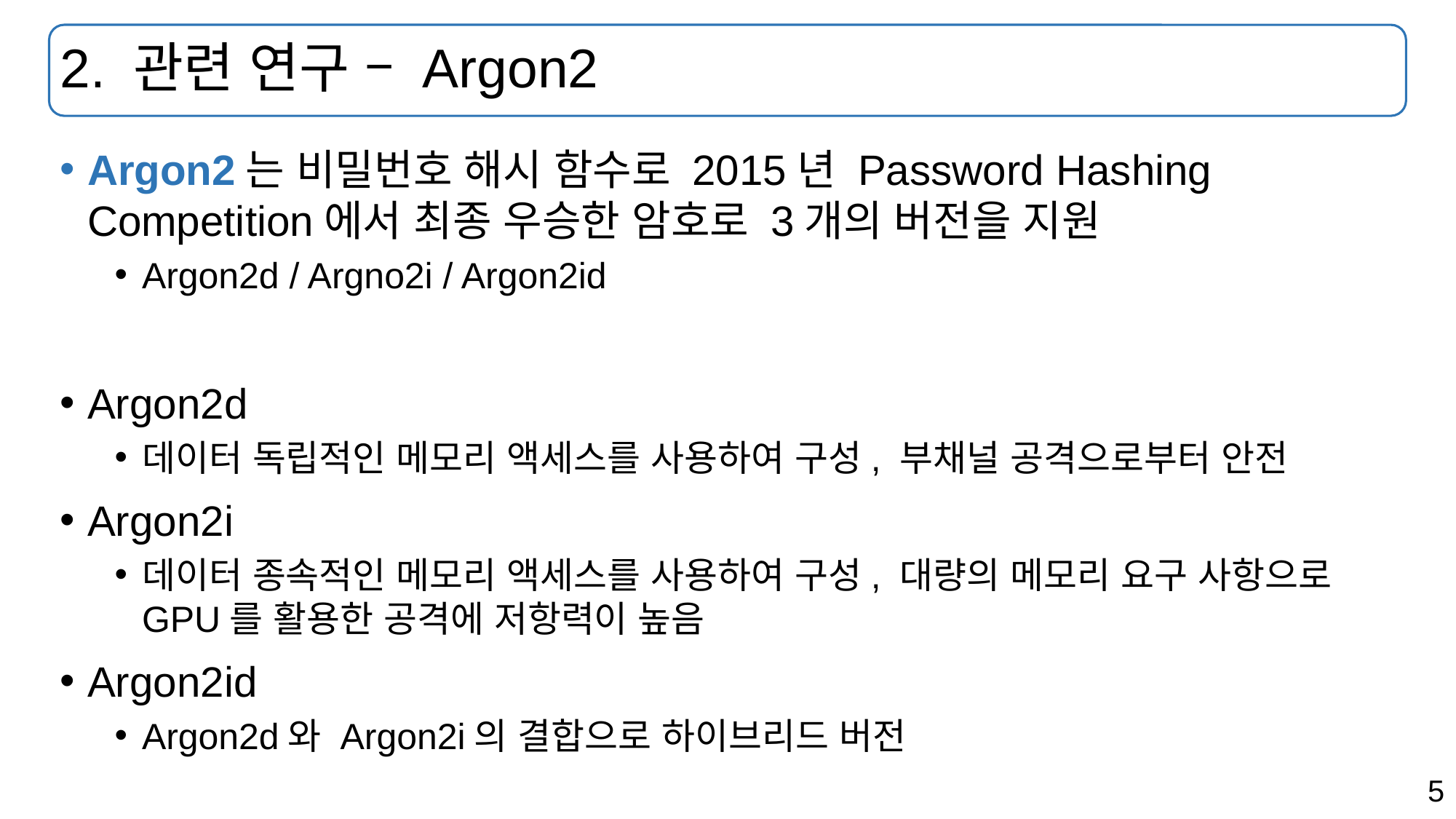

# 2. 관련 연구 – Argon2
Argon2는 비밀번호 해시 함수로 2015년 Password Hashing Competition에서 최종 우승한 암호로 3개의 버전을 지원
Argon2d / Argno2i / Argon2id

Argon2d
데이터 독립적인 메모리 액세스를 사용하여 구성, 부채널 공격으로부터 안전
Argon2i
데이터 종속적인 메모리 액세스를 사용하여 구성, 대량의 메모리 요구 사항으로 GPU를 활용한 공격에 저항력이 높음
Argon2id
Argon2d와 Argon2i의 결합으로 하이브리드 버전